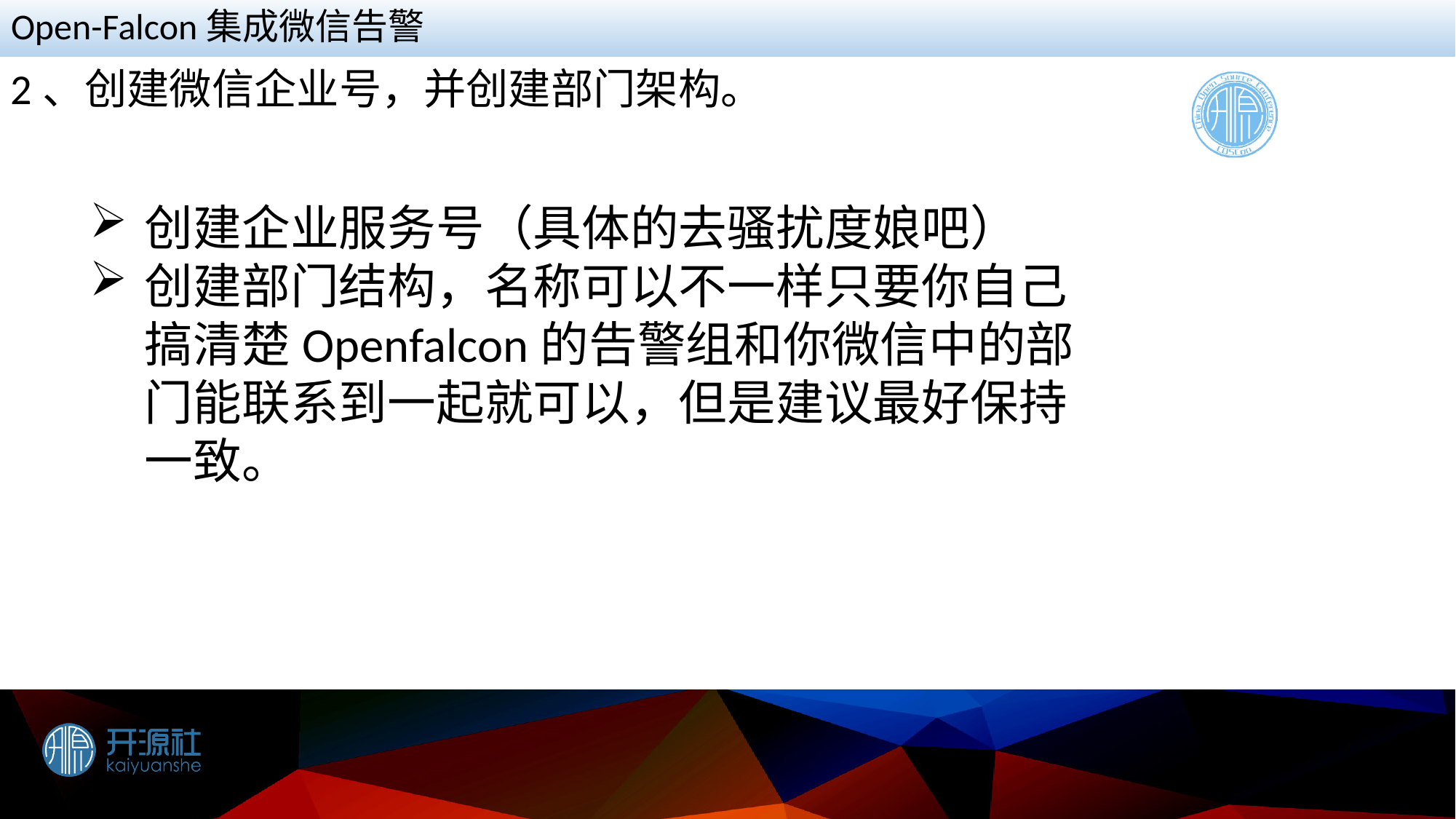

# Open-Falcon集成微信告警
2、创建微信企业号，并创建部门架构。
创建企业服务号（具体的去骚扰度娘吧）
创建部门结构，名称可以不一样只要你自己搞清楚Openfalcon的告警组和你微信中的部门能联系到一起就可以，但是建议最好保持一致。